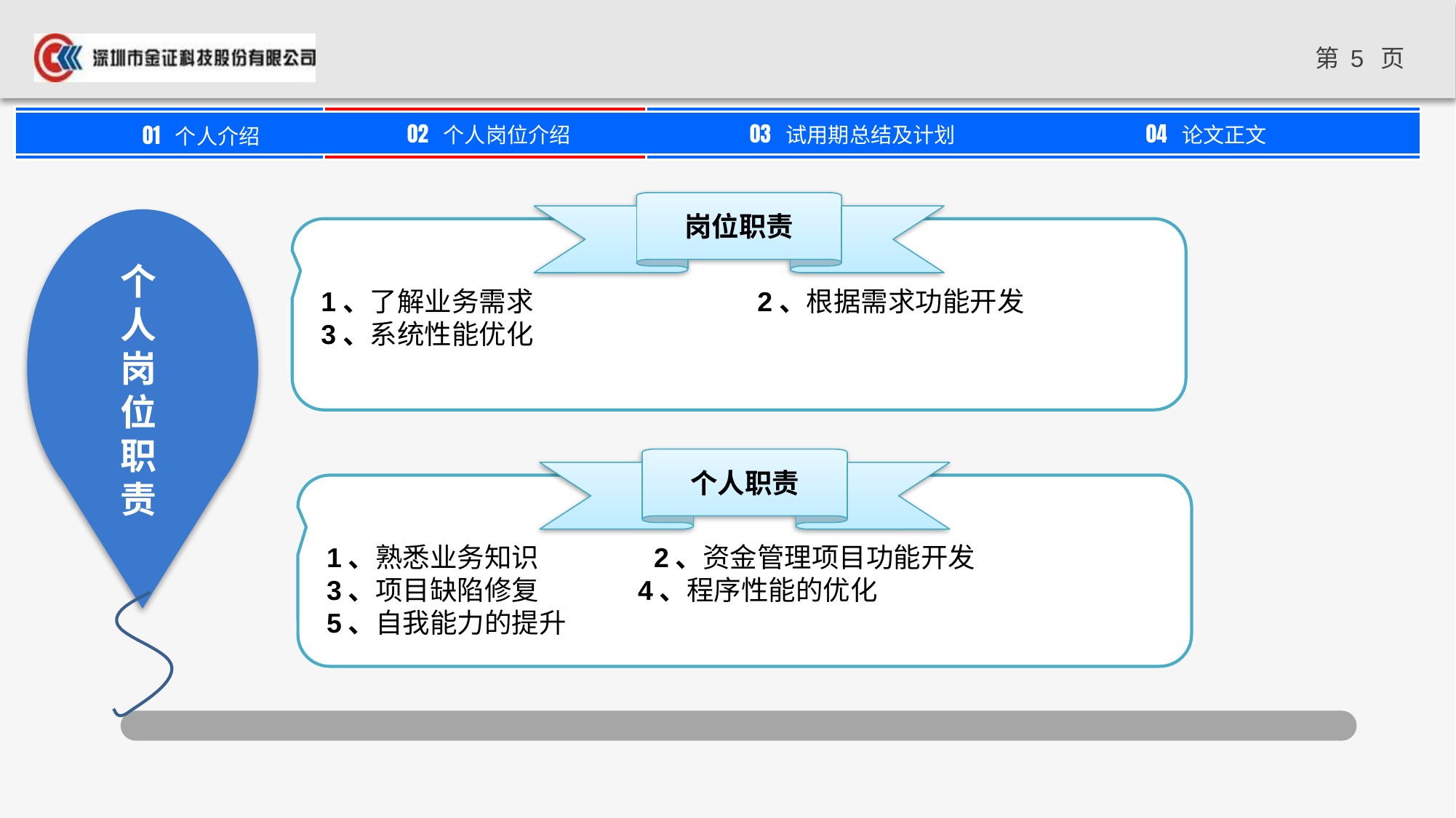

岗位职责

个人岗位
职责
1、了解业务需求			2、根据需求功能开发
3、系统性能优化
个人职责
1、熟悉业务知识		2、资金管理项目功能开发
3、项目缺陷修复	              4、程序性能的优化
5、自我能力的提升